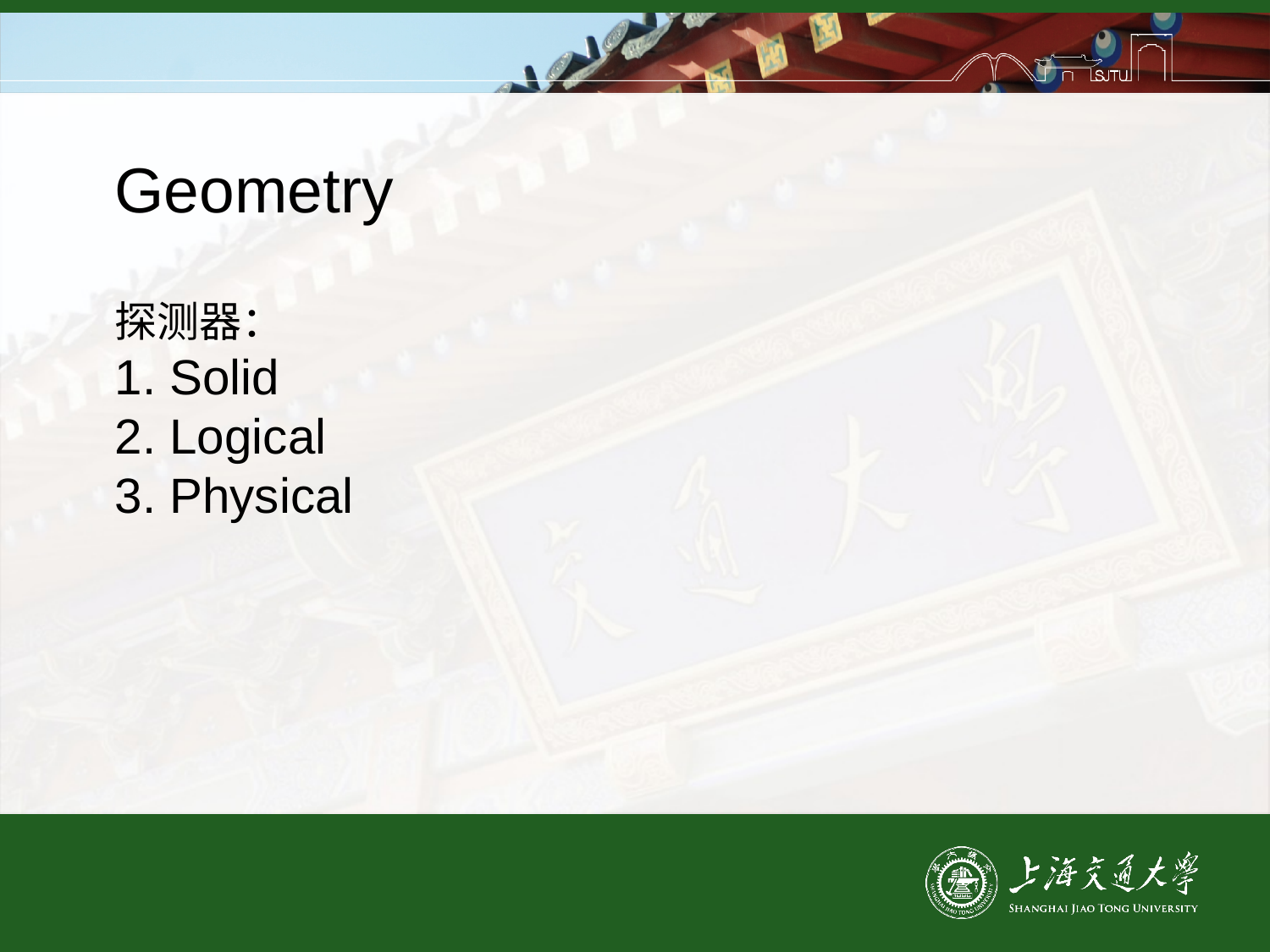

# Geometry
探测器：
1. Solid
2. Logical
3. Physical

3